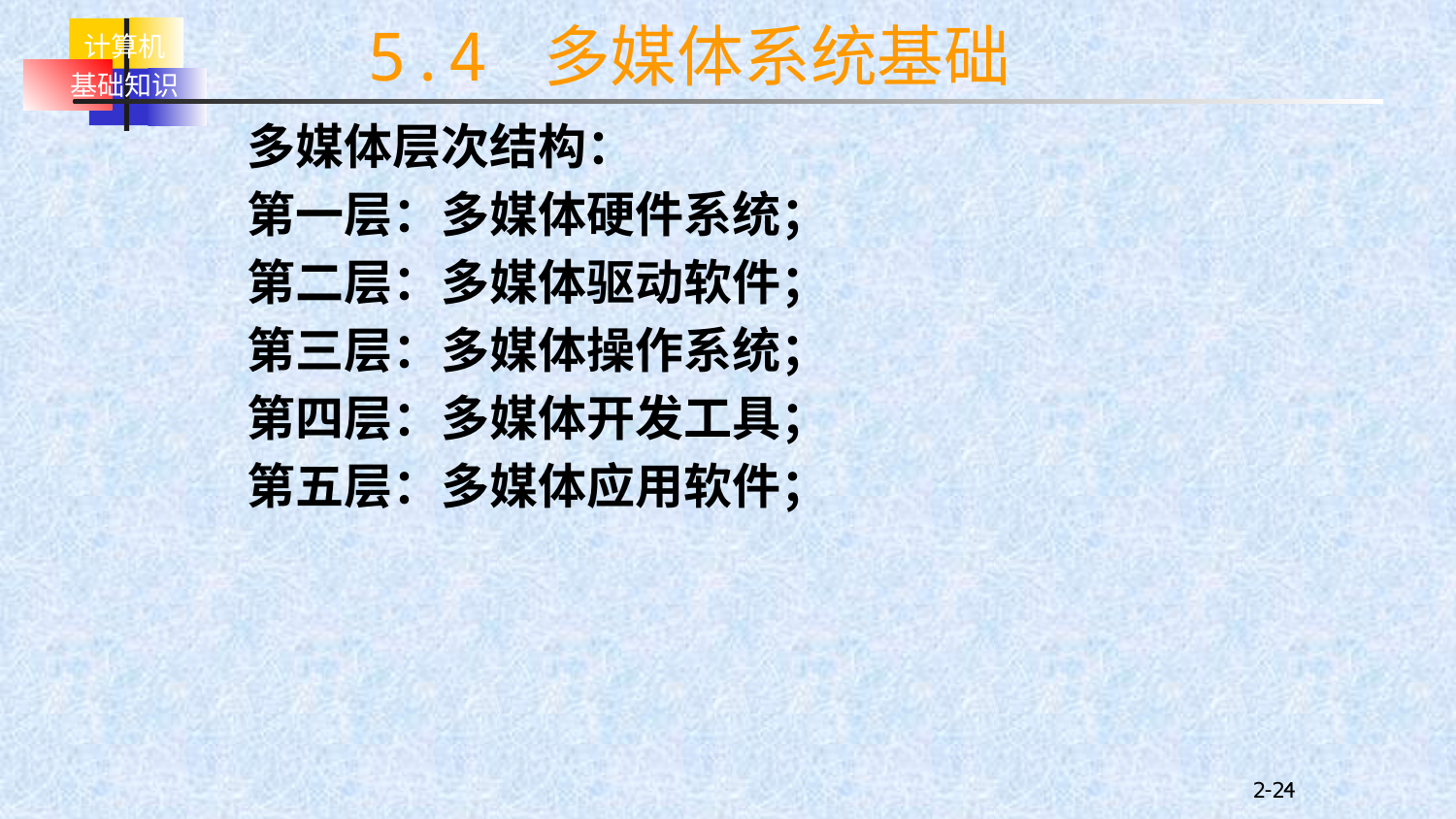

5.4 多媒体系统基础
多媒体层次结构：
第一层：多媒体硬件系统；
第二层：多媒体驱动软件；
第三层：多媒体操作系统；
第四层：多媒体开发工具；
第五层：多媒体应用软件；
2-24